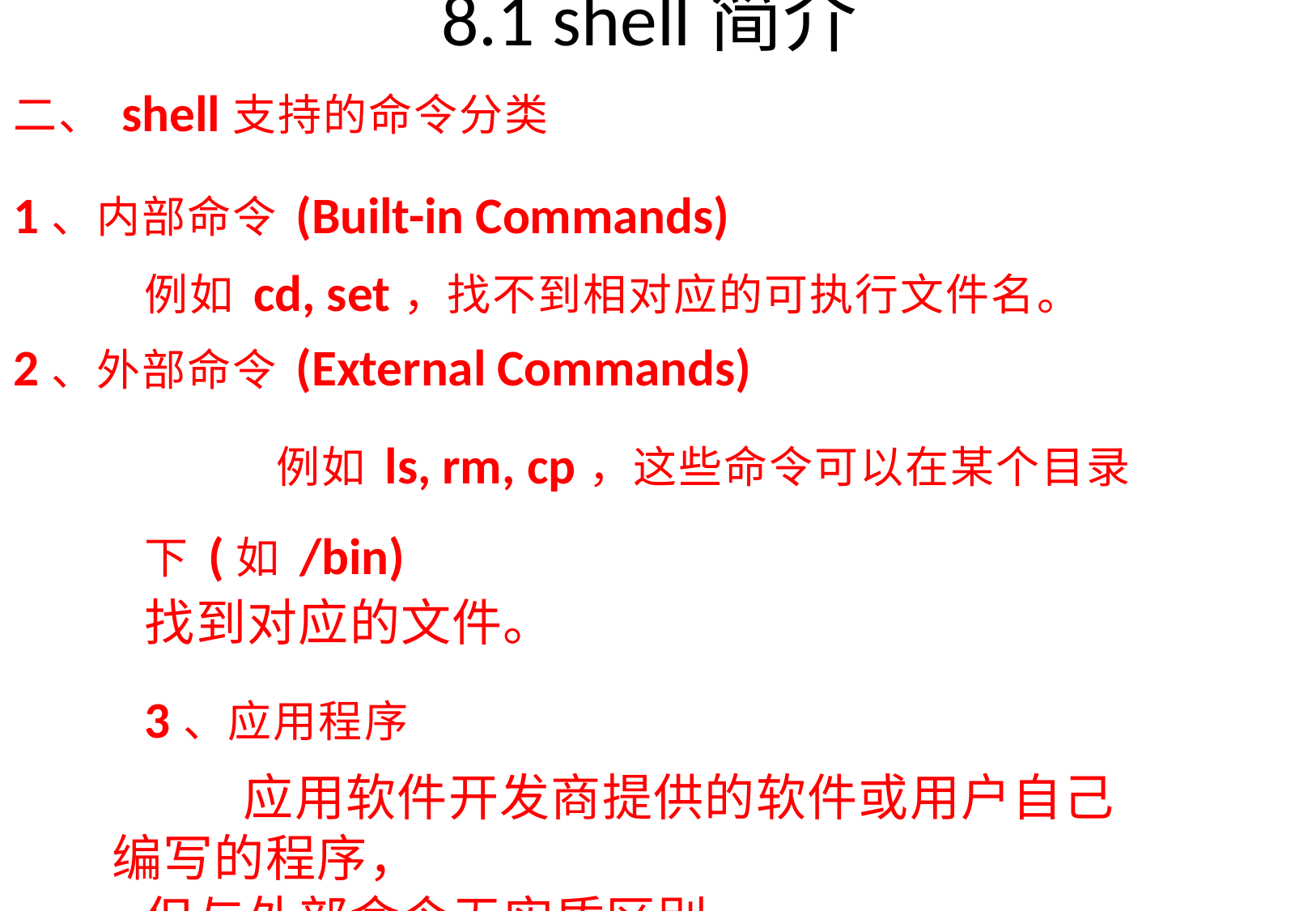

# 8.1 shell简介
二、shell支持的命令分类
1、内部命令(Built-in Commands)
例如cd, set，找不到相对应的可执行文件名。 2、外部命令(External Commands)
例如ls, rm, cp，这些命令可以在某个目录下(如/bin)
找到对应的文件。
3、应用程序
应用软件开发商提供的软件或用户自己编写的程序，
但与外部命令无实质区别。
一般而言，Shell在执行外部命令和应用程序时会派生一 个子进程去执行，而执行内部命令时不会。某些外部命 令与内部命令重名，例如内部命令echo和外部命令
/bin/echo。 命令执行优先级： 别名>内部命令>hash>外部命令